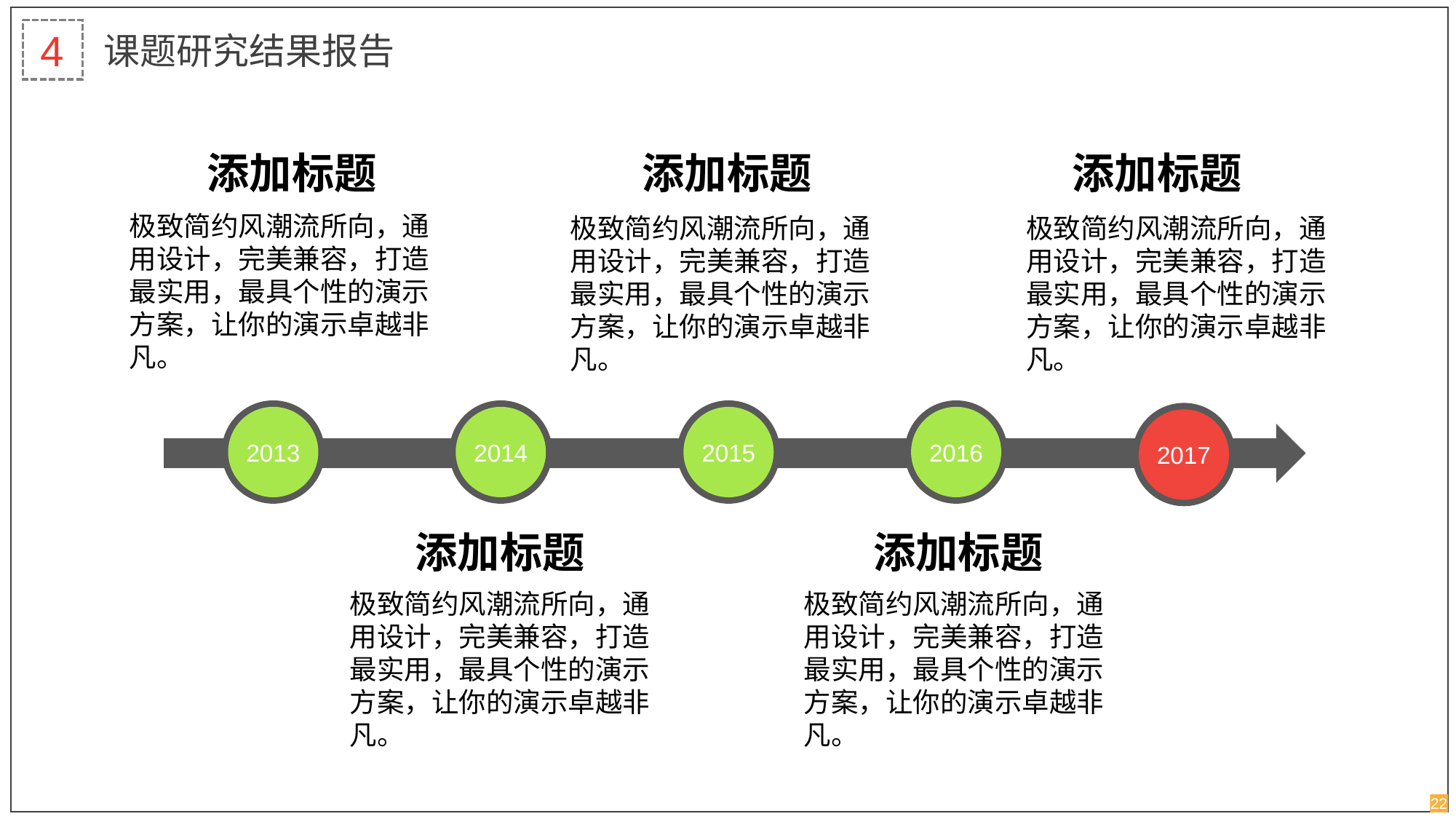

4
课题研究结果报告
添加标题
添加标题
添加标题
极致简约风潮流所向，通用设计，完美兼容，打造最实用，最具个性的演示方案，让你的演示卓越非凡。
极致简约风潮流所向，通用设计，完美兼容，打造最实用，最具个性的演示方案，让你的演示卓越非凡。
极致简约风潮流所向，通用设计，完美兼容，打造最实用，最具个性的演示方案，让你的演示卓越非凡。

2013
2014
2015
2016
2017

添加标题
添加标题
极致简约风潮流所向，通用设计，完美兼容，打造最实用，最具个性的演示方案，让你的演示卓越非凡。
极致简约风潮流所向，通用设计，完美兼容，打造最实用，最具个性的演示方案，让你的演示卓越非凡。
22